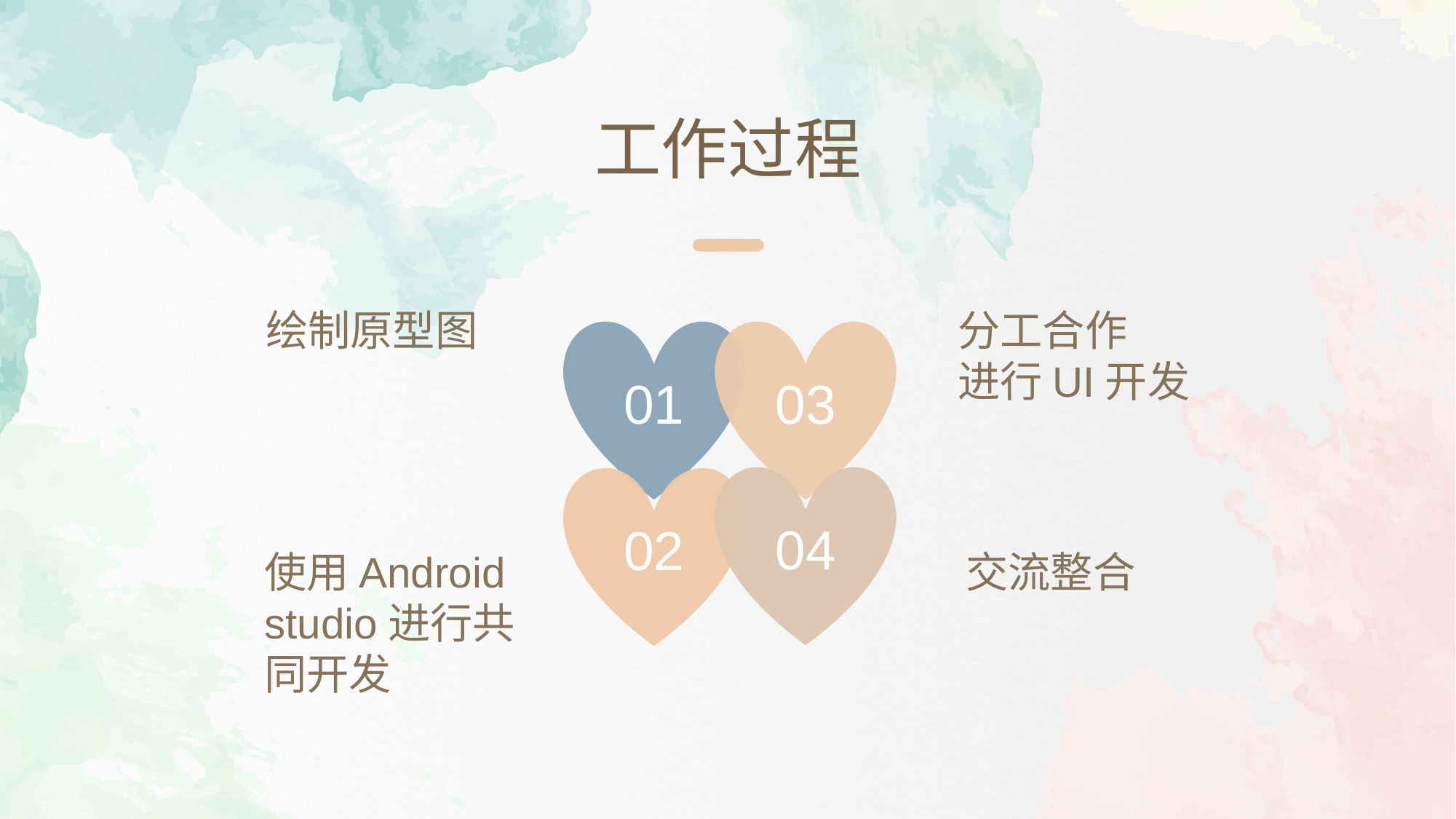

工作过程

绘制原型图
分工合作
进行UI开发
01
03
04
02
交流整合
使用Android studio进行共同开发